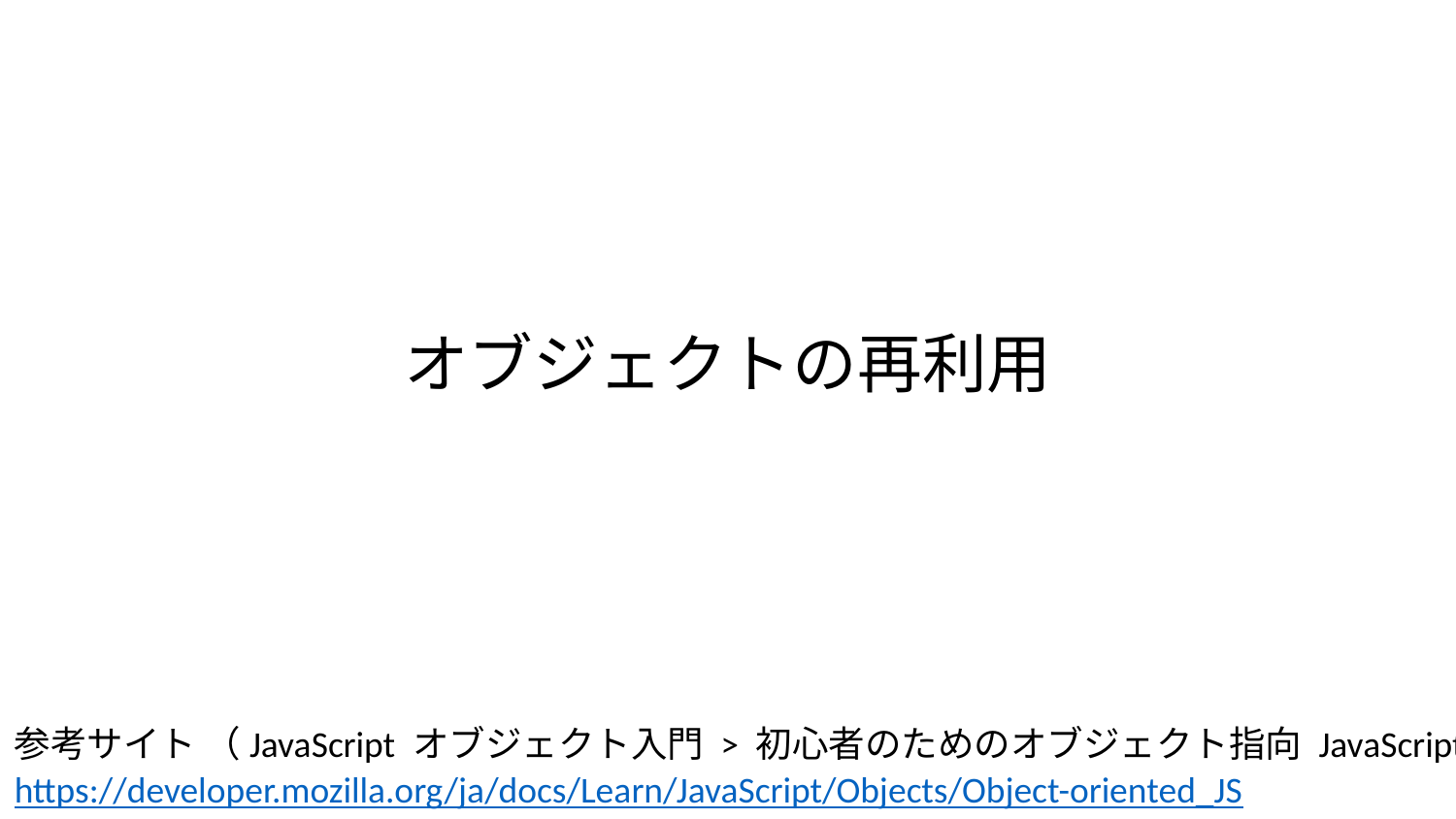

オブジェクトの再利用
参考サイト （JavaScript オブジェクト入門 > 初心者のためのオブジェクト指向 JavaScript）
https://developer.mozilla.org/ja/docs/Learn/JavaScript/Objects/Object-oriented_JS